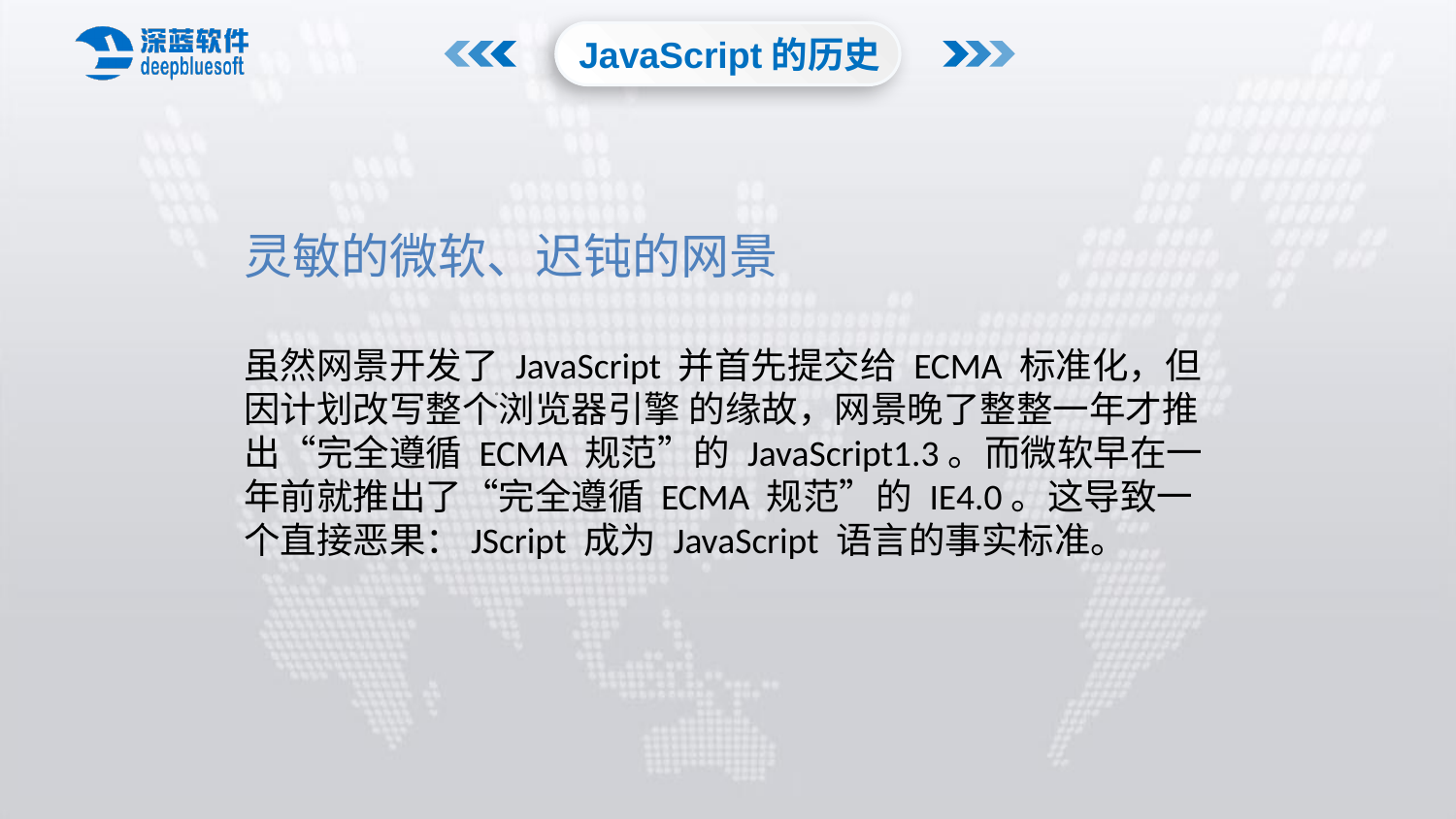

JavaScript的历史

灵敏的微软、迟钝的网景

虽然网景开发了 JavaScript 并首先提交给 ECMA 标准化，但因计划改写整个浏览器引擎 的缘故，网景晚了整整一年才推出“完全遵循 ECMA 规范”的 JavaScript1.3。而微软早在一年前就推出了“完全遵循 ECMA 规范”的 IE4.0。这导致一个直接恶果：JScript 成为 JavaScript 语言的事实标准。